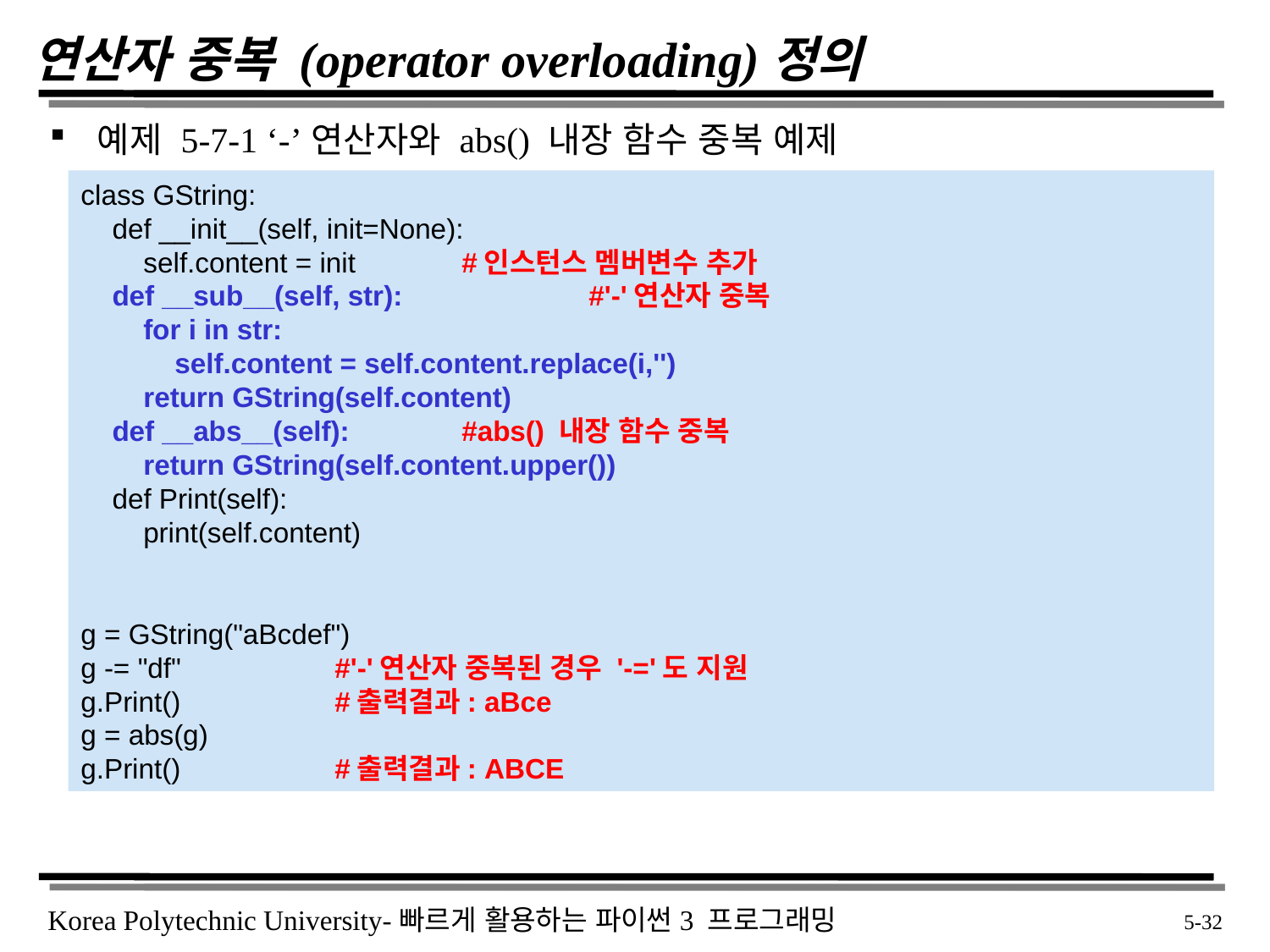

# 연산자 중복 (operator overloading)정의
예제 5-7-1 ‘-’연산자와 abs() 내장 함수 중복 예제

class GString:
    def __init__(self, init=None):
        self.content = init         	#인스턴스 멤버변수 추가
    def __sub__(self, str):         	#'-'연산자 중복
        for i in str:
            self.content = self.content.replace(i,'')
        return GString(self.content)
    def __abs__(self):              	#abs() 내장 함수 중복
        return GString(self.content.upper())
    def Print(self):
        print(self.content)

g = GString("aBcdef")
g -= "df"       	#'-'연산자 중복된 경우 '-='도 지원
g.Print()       	#출력결과: aBce
g = abs(g)
g.Print()       	#출력결과: ABCE
 5-32